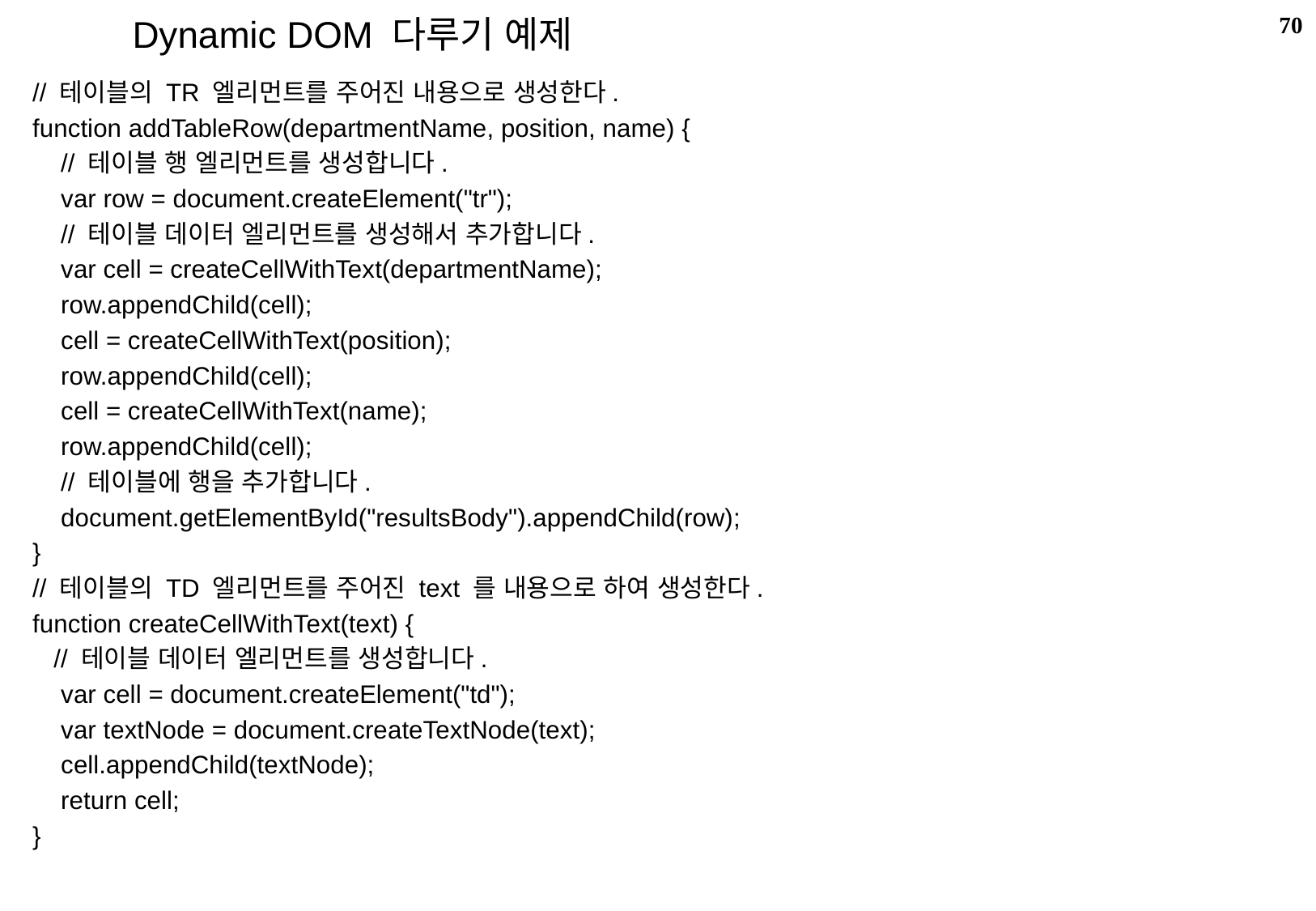

70
Dynamic DOM 다루기 예제
// 테이블의 TR 엘리먼트를 주어진 내용으로 생성한다.
function addTableRow(departmentName, position, name) {
    // 테이블 행 엘리먼트를 생성합니다.
    var row = document.createElement("tr");
    // 테이블 데이터 엘리먼트를 생성해서 추가합니다.
    var cell = createCellWithText(departmentName);
    row.appendChild(cell);
    cell = createCellWithText(position);
    row.appendChild(cell);
    cell = createCellWithText(name);
    row.appendChild(cell);
    // 테이블에 행을 추가합니다.
    document.getElementById("resultsBody").appendChild(row);
}
// 테이블의 TD 엘리먼트를 주어진 text 를 내용으로 하여 생성한다.
function createCellWithText(text) {
   // 테이블 데이터 엘리먼트를 생성합니다.
    var cell = document.createElement("td");
    var textNode = document.createTextNode(text);
    cell.appendChild(textNode);
    return cell;
}